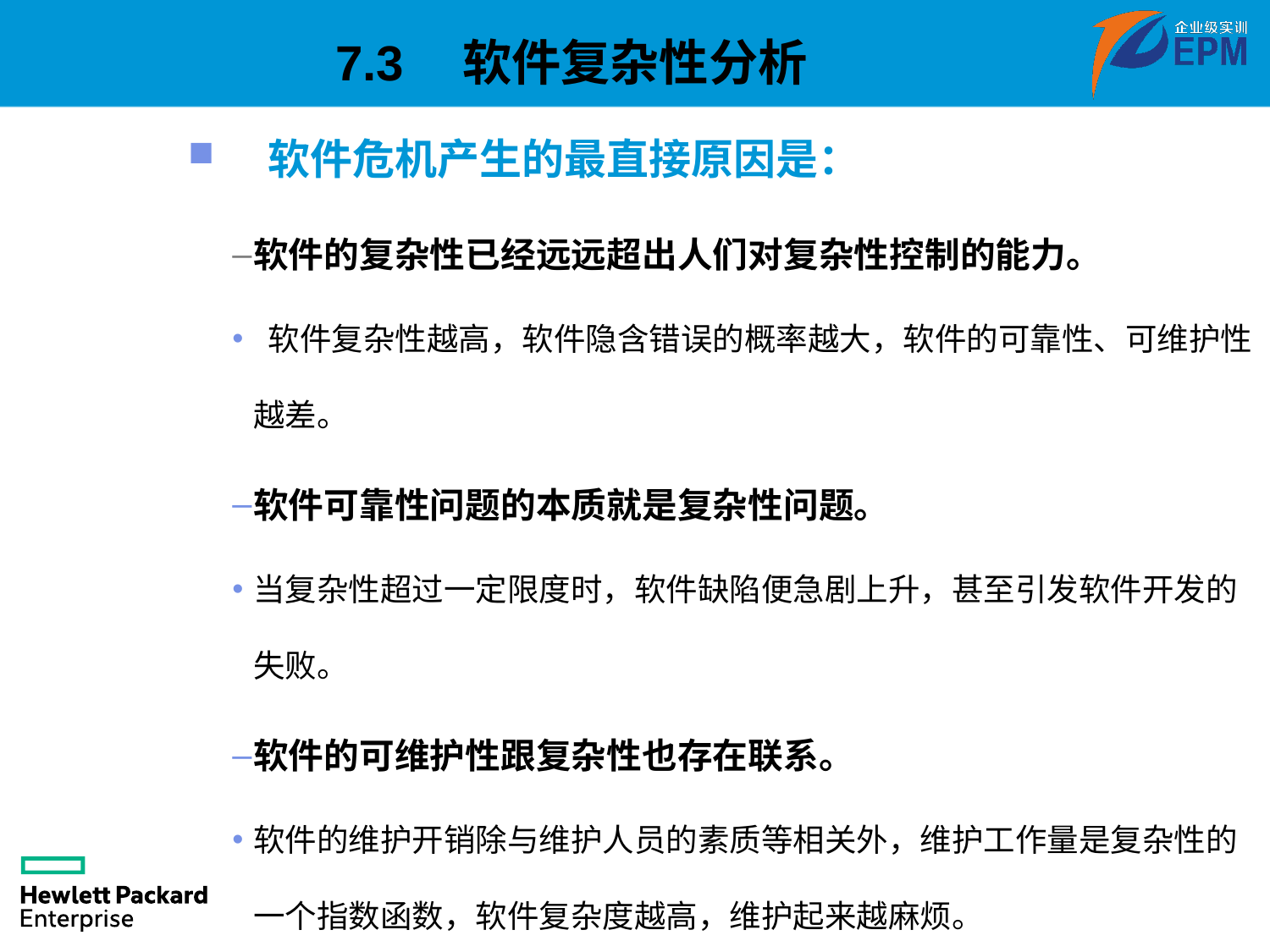

7.3	软件复杂性分析
   软件危机产生的最直接原因是：
软件的复杂性已经远远超出人们对复杂性控制的能力。
 软件复杂性越高，软件隐含错误的概率越大，软件的可靠性、可维护性越差。
软件可靠性问题的本质就是复杂性问题。
当复杂性超过一定限度时，软件缺陷便急剧上升，甚至引发软件开发的失败。
软件的可维护性跟复杂性也存在联系。
软件的维护开销除与维护人员的素质等相关外，维护工作量是复杂性的一个指数函数，软件复杂度越高，维护起来越麻烦。